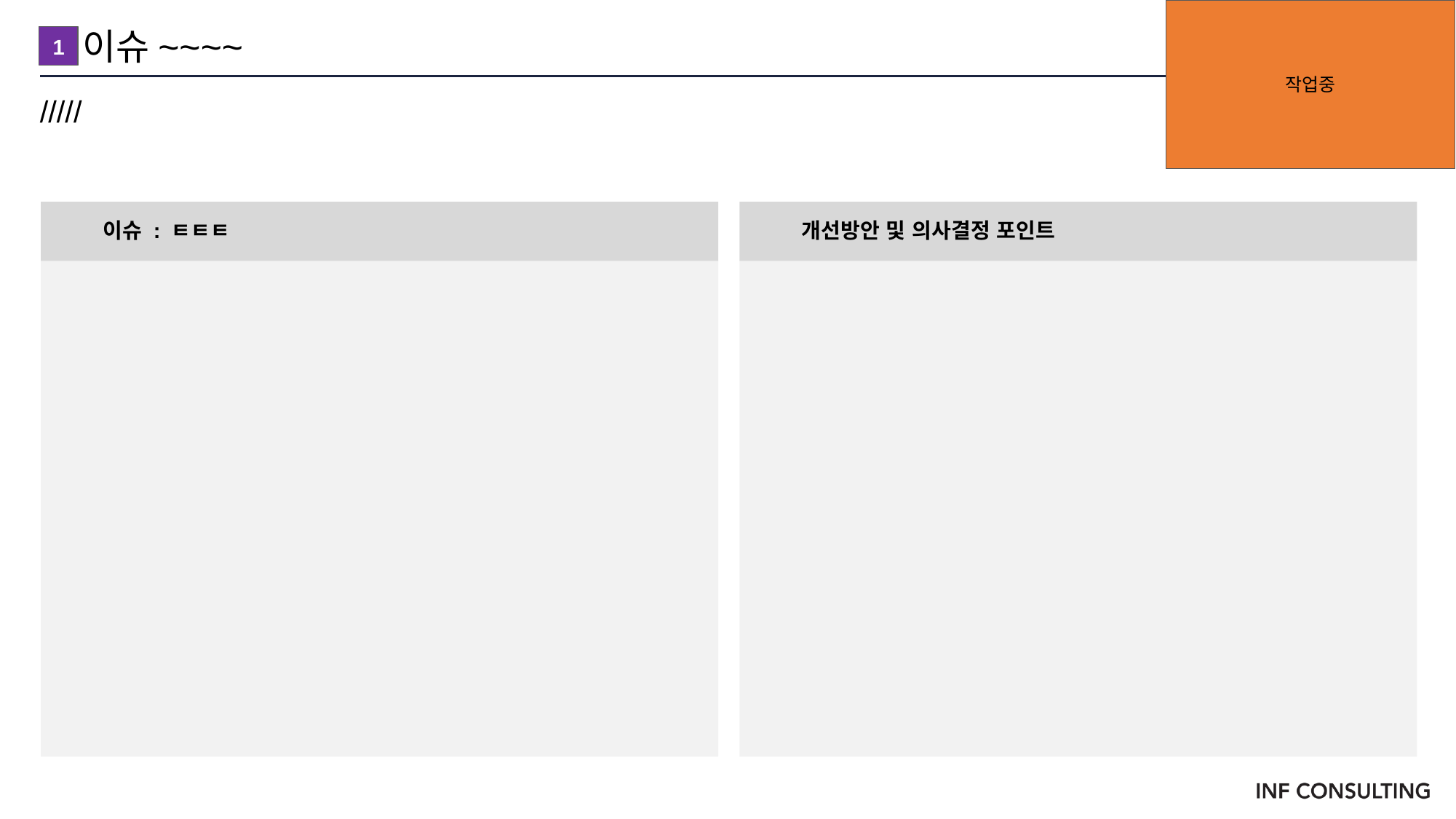

작업중
# 이슈~~~~
1
/////
이슈 : ㅌㅌㅌ

개선방안 및 의사결정 포인트